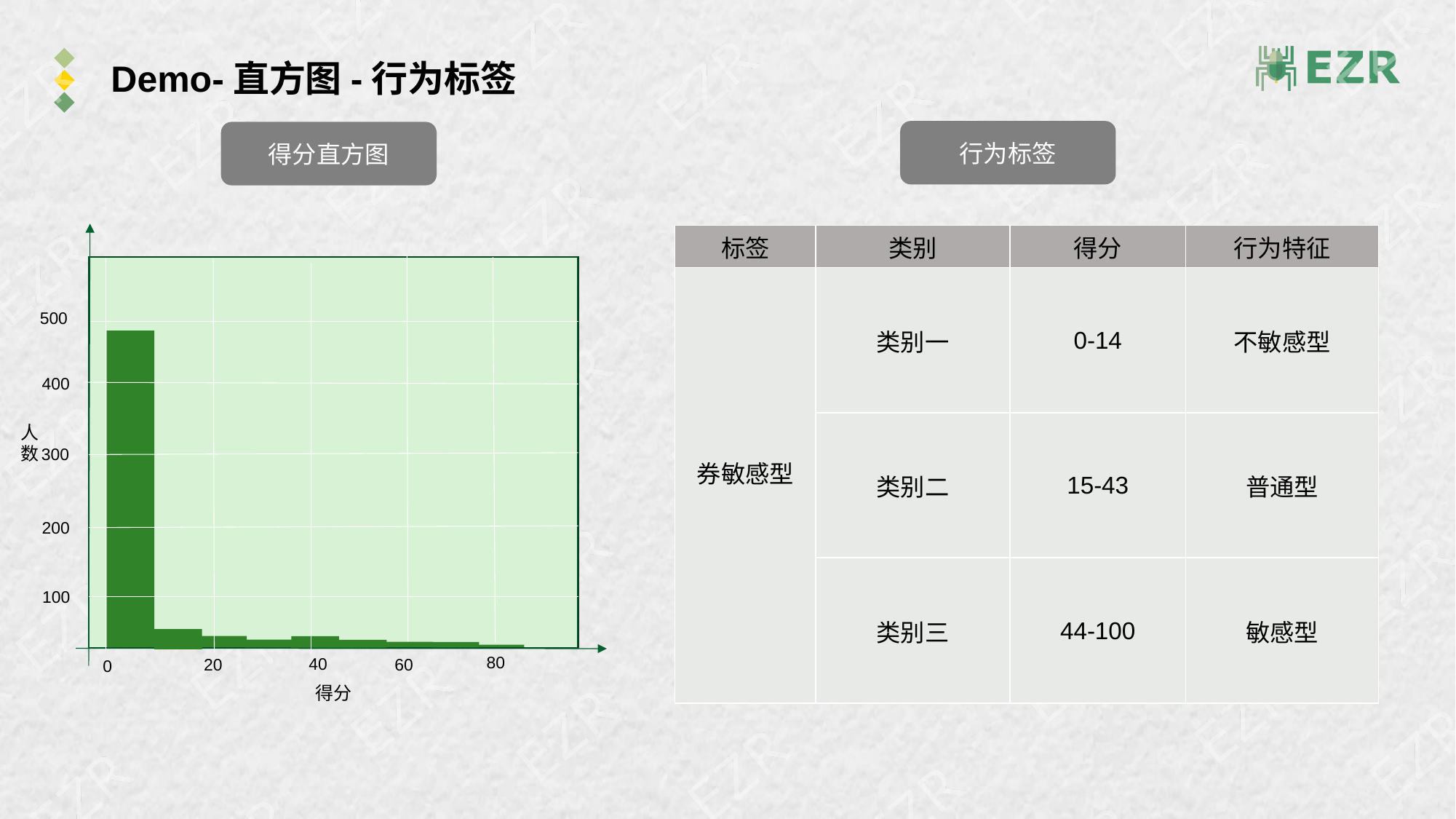

# Demo-直方图-行为标签
行为标签
得分直方图

500

400
人
数
300
200
100

80
40
60
20
0
得分

| 标签 | 类别 | 得分 | 行为特征 |
| --- | --- | --- | --- |
| 券敏感型 | 类别一 | 0-14 | 不敏感型 |
|  | 类别二 | 15-43 | 普通型 |
|  | 类别三 | 44-100 | 敏感型 |